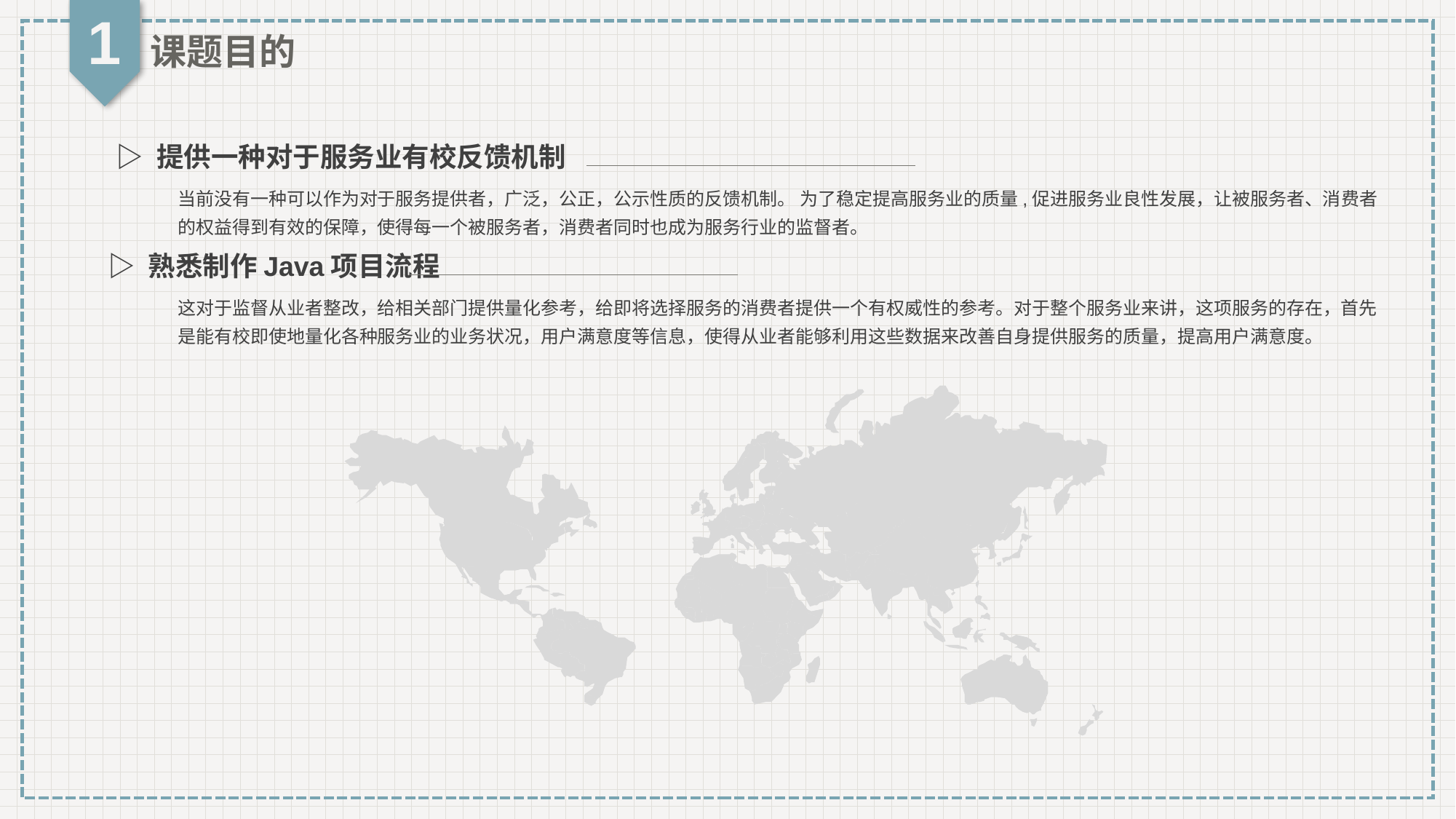

1
课题目的
▷ 提供一种对于服务业有校反馈机制
当前没有一种可以作为对于服务提供者，广泛，公正，公示性质的反馈机制。 为了稳定提高服务业的质量,促进服务业良性发展，让被服务者、消费者的权益得到有效的保障，使得每一个被服务者，消费者同时也成为服务行业的监督者。
▷ 熟悉制作Java项目流程
这对于监督从业者整改，给相关部门提供量化参考，给即将选择服务的消费者提供一个有权威性的参考。对于整个服务业来讲，这项服务的存在，首先是能有校即使地量化各种服务业的业务状况，用户满意度等信息，使得从业者能够利用这些数据来改善自身提供服务的质量，提高用户满意度。